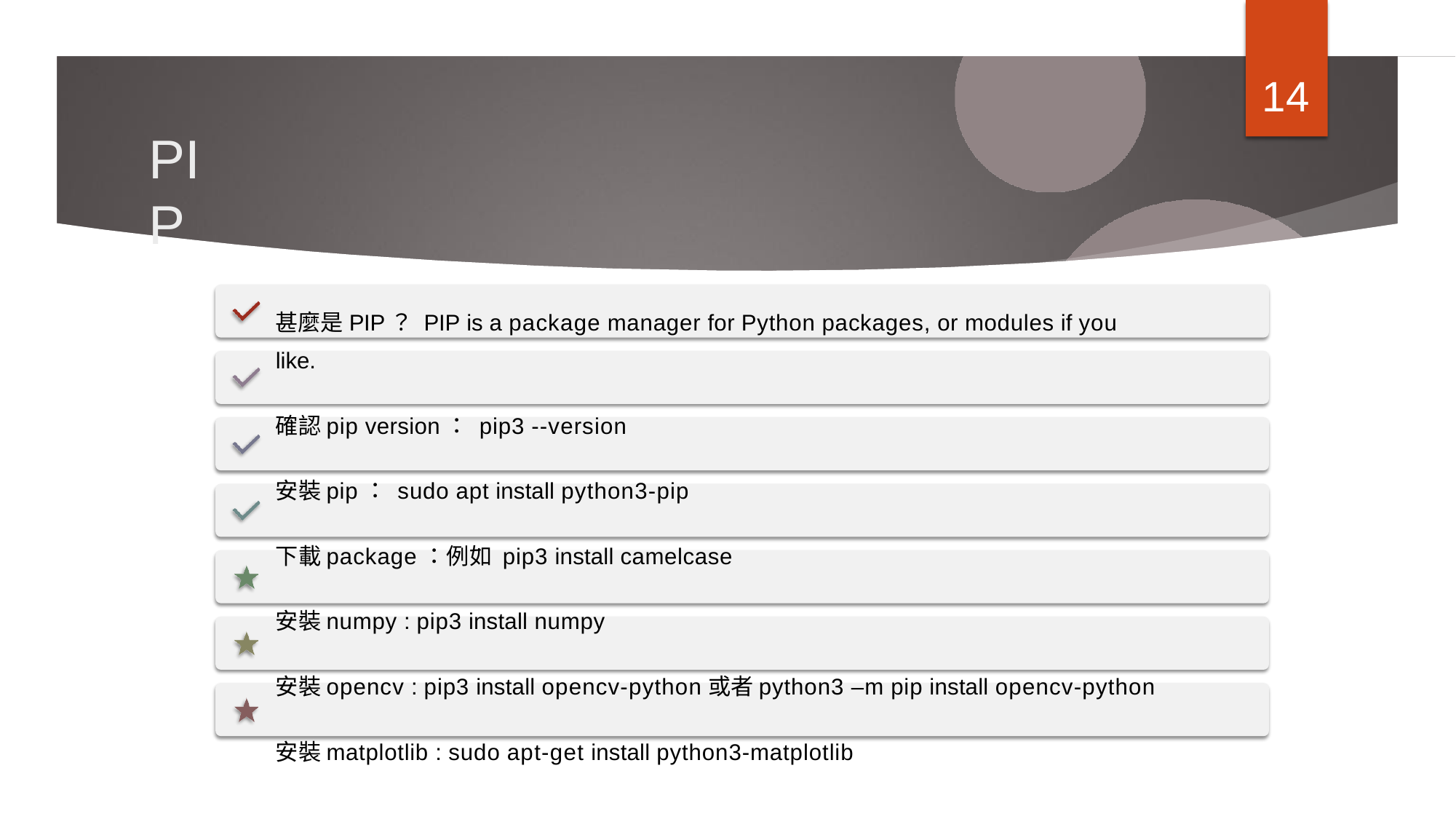

14
# PIP
甚麼是PIP？ PIP is a package manager for Python packages, or modules if you like.
確認pip version： pip3 --version
安裝pip： sudo apt install python3-pip
下載package：例如 pip3 install camelcase
安裝numpy : pip3 install numpy
安裝opencv : pip3 install opencv-python或者python3 –m pip install opencv-python
安裝matplotlib : sudo apt-get install python3-matplotlib